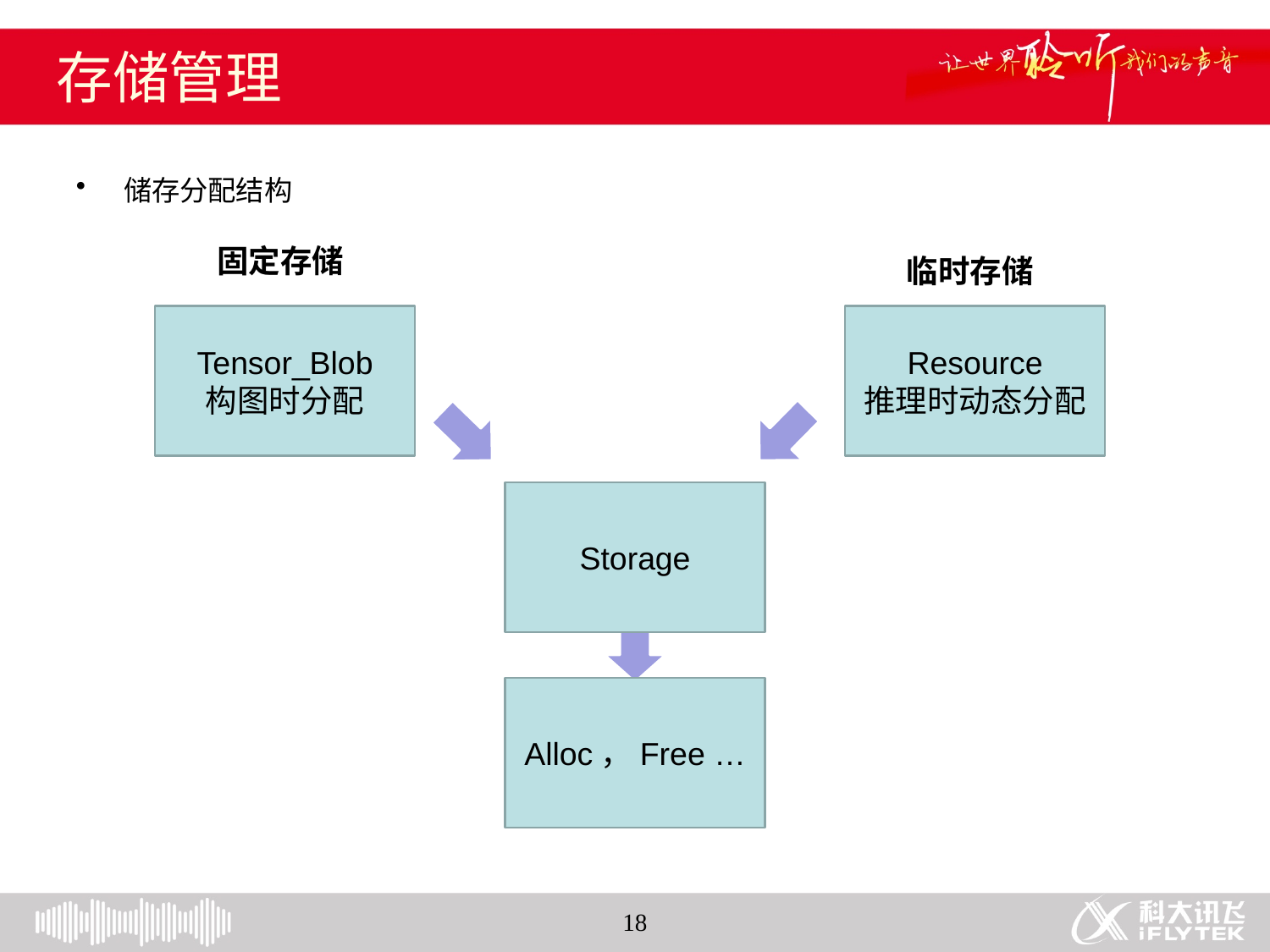

# 存储管理
储存分配结构
固定存储
临时存储
Resource
推理时动态分配
Tensor_Blob
构图时分配

Storage

Alloc，Free …
18